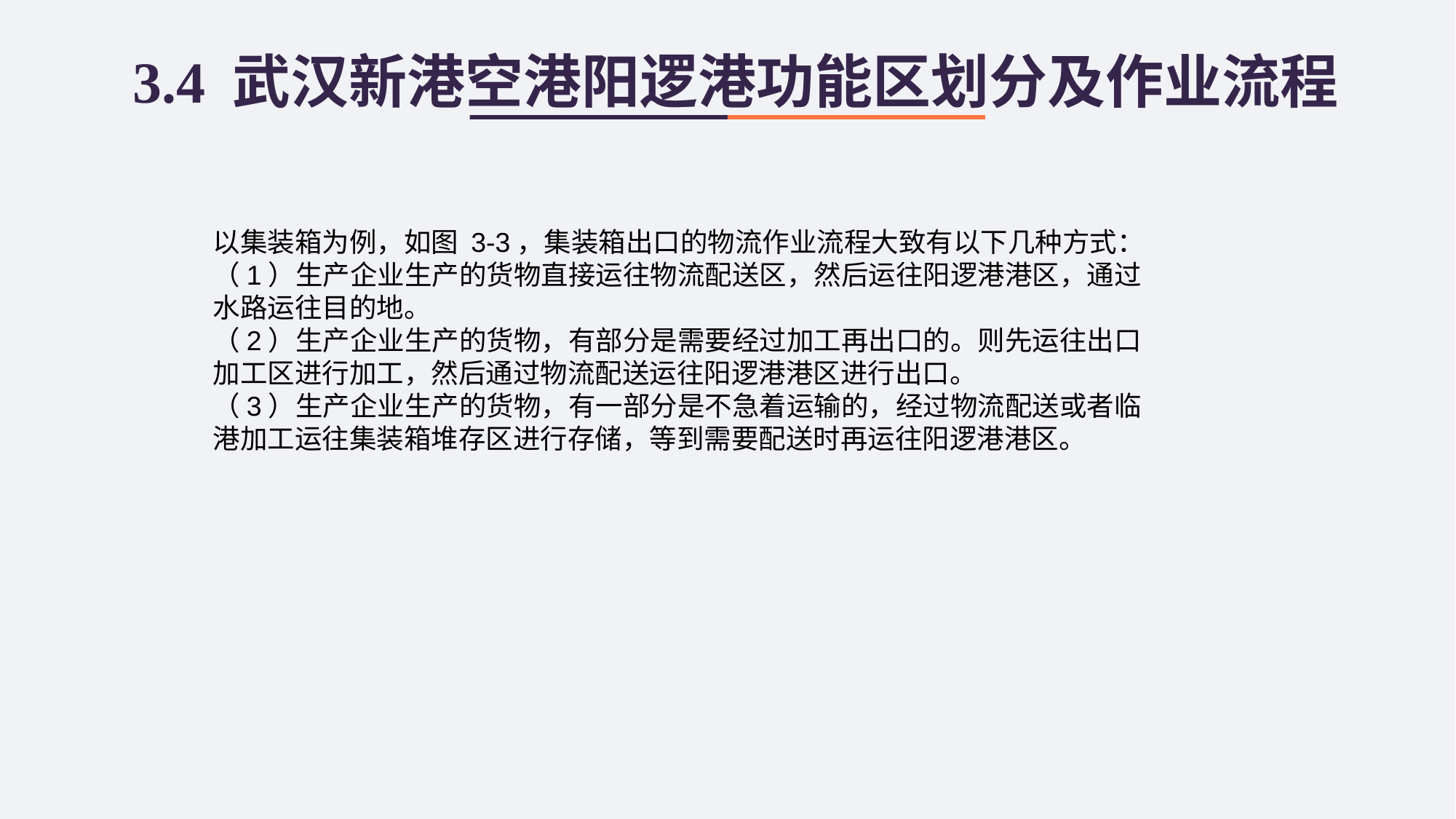

# 3.4 武汉新港空港阳逻港功能区划分及作业流程
以集装箱为例，如图 3-3，集装箱出口的物流作业流程大致有以下几种方式：
（1）生产企业生产的货物直接运往物流配送区，然后运往阳逻港港区，通过
水路运往目的地。
（2）生产企业生产的货物，有部分是需要经过加工再出口的。则先运往出口
加工区进行加工，然后通过物流配送运往阳逻港港区进行出口。
（3）生产企业生产的货物，有一部分是不急着运输的，经过物流配送或者临
港加工运往集装箱堆存区进行存储，等到需要配送时再运往阳逻港港区。